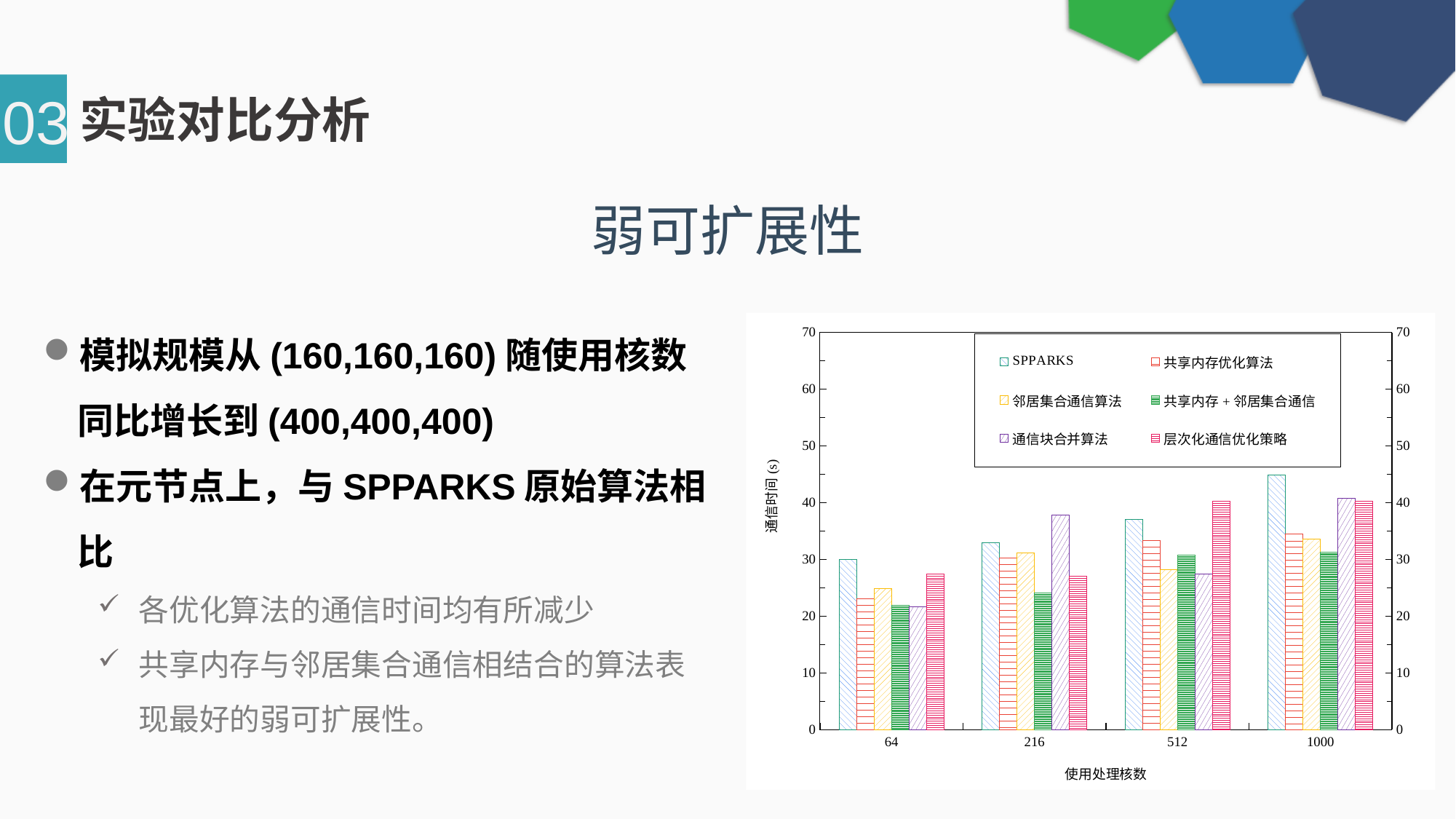

03
实验对比分析
弱可扩展性
模拟规模从(160,160,160)随使用核数同比增长到(400,400,400)
在元节点上，与SPPARKS原始算法相比
各优化算法的通信时间均有所减少
共享内存与邻居集合通信相结合的算法表现最好的弱可扩展性。

### Chart

| Category | SPPARKS | 共享内存优化算法 | 邻居集合通信算法 | 共享内存+邻居集合通信 | 通信块合并算法 | 层次化通信优化策略 |  |
|---|---|---|---|---|---|---|---|
| 64 | 29.939 | 23.064 | 24.7985 | 21.884 | 21.6854 | 27.4699 | 78.0 |
| 216 | 32.9906 | 30.3005 | 31.1678 | 24.0788 | 37.8556 | 26.9953 | 78.0 |
| 512 | 37.1053 | 33.3703 | 28.2022 | 30.7339 | 27.4002 | 40.2424 | 78.0 |
| 1000 | 44.8284 | 34.4425 | 33.5497 | 31.2893 | 40.7876 | 40.2048 | 78.0 |